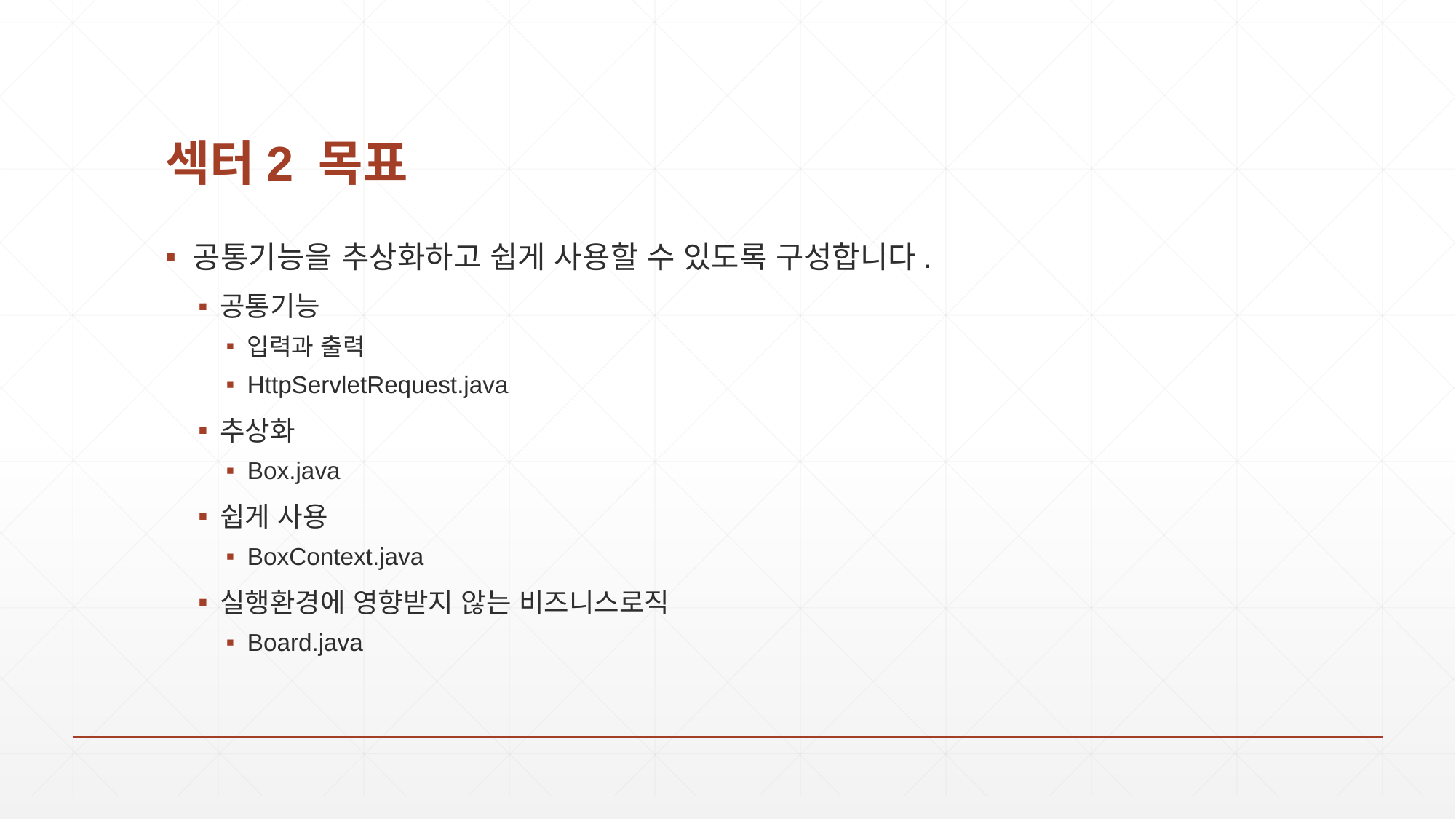

# 섹터2 목표
공통기능을 추상화하고 쉽게 사용할 수 있도록 구성합니다.
공통기능
입력과 출력
HttpServletRequest.java
추상화
Box.java
쉽게 사용
BoxContext.java
실행환경에 영향받지 않는 비즈니스로직
Board.java